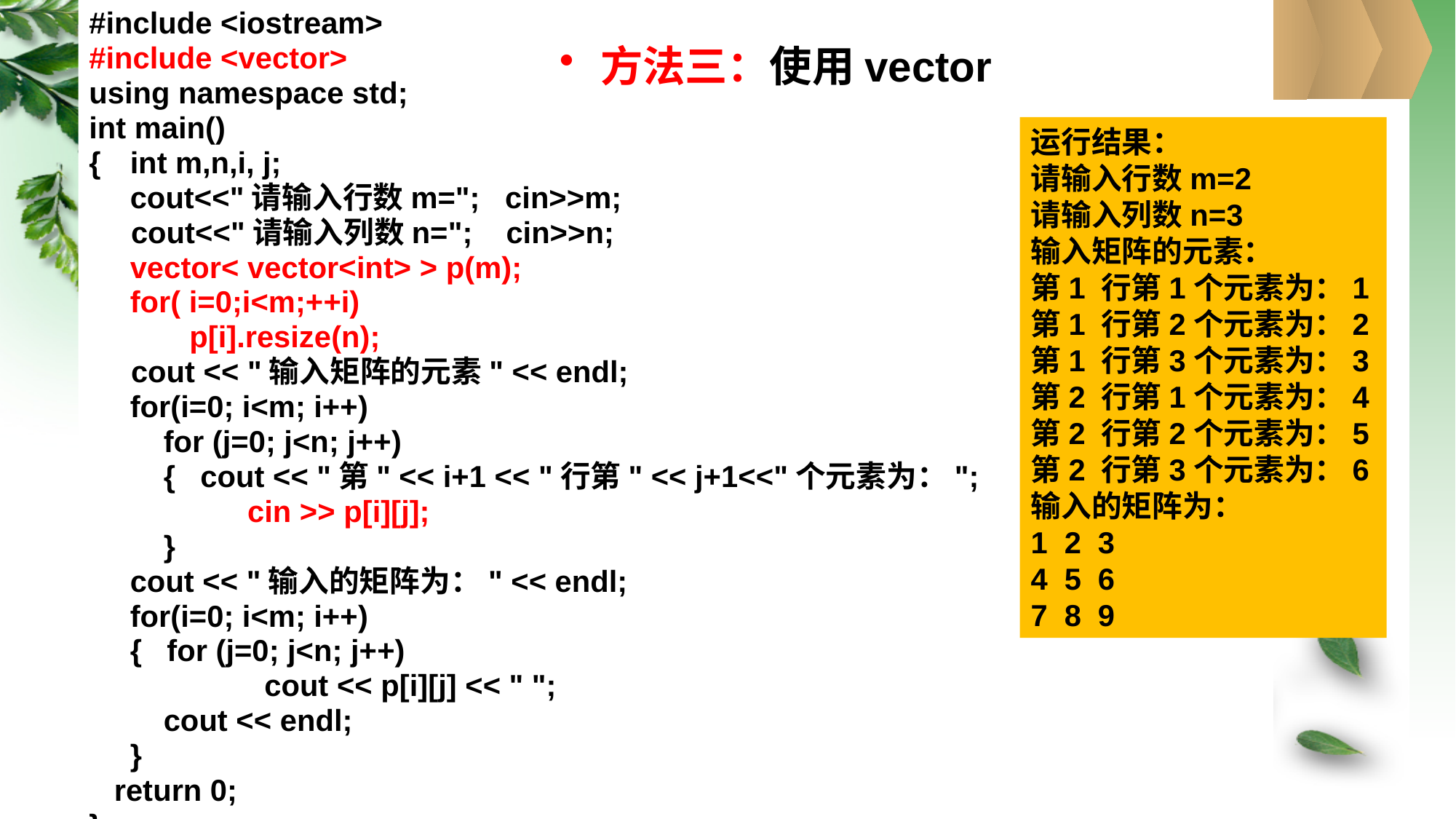

#include <iostream>
#include <vector>
using namespace std;
int main()
{	int m,n,i, j;
	cout<<"请输入行数m=";   cin>>m;
     cout<<"请输入列数n=";    cin>>n;
	vector< vector<int> > p(m);
	for( i=0;i<m;++i)
            p[i].resize(n);
     cout << "输入矩阵的元素" << endl;
	for(i=0; i<m; i++)
	    for (j=0; j<n; j++)
	    {   cout << "第" << i+1 << "行第" << j+1<<"个元素为：";
		 cin >> p[i][j];
	    }
	cout << "输入的矩阵为：" << endl;
	for(i=0; i<m; i++)
	{   for (j=0; j<n; j++)
		   cout << p[i][j] << " ";
	    cout << endl;
	}
   return 0;
}

方法三：使用vector
运行结果：
请输入行数m=2
请输入列数n=3
输入矩阵的元素：
第1 行第1个元素为：1
第1 行第2个元素为：2
第1 行第3个元素为：3
第2 行第1个元素为：4
第2 行第2个元素为：5
第2 行第3个元素为：6
输入的矩阵为：
1  2  3
4  5  6
7  8  9